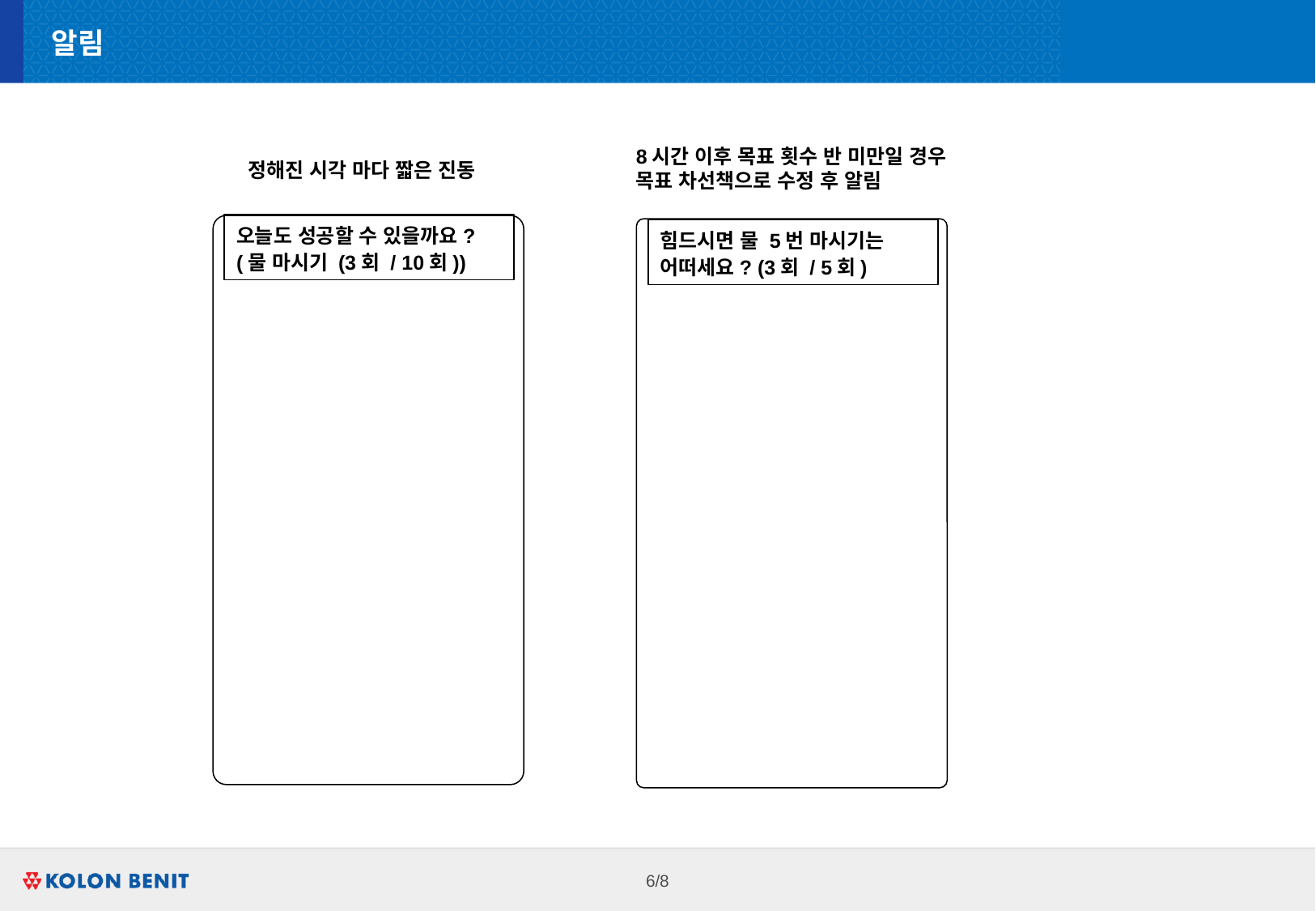

알림
# 푸시 알림
8시간 이후 목표 횟수 반 미만일 경우
목표 차선책으로 수정 후 알림
정해진 시각 마다 짧은 진동
오늘도 성공할 수 있을까요? (물 마시기 (3회 / 10회))

힘드시면 물 5번 마시기는 어떠세요? (3회 / 5회)